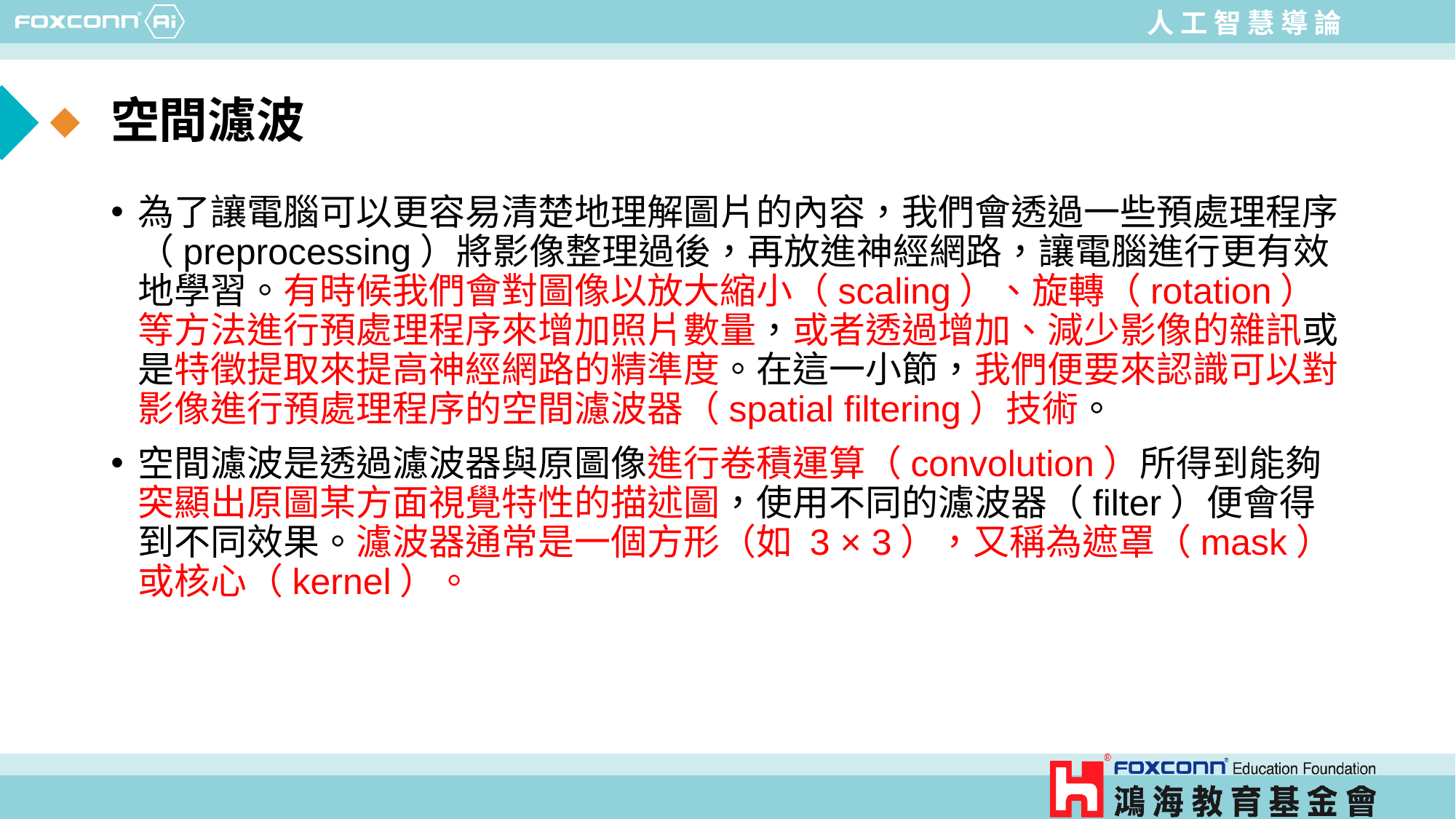

# 空間濾波
為了讓電腦可以更容易清楚地理解圖片的內容，我們會透過一些預處理程序（preprocessing）將影像整理過後，再放進神經網路，讓電腦進行更有效地學習。有時候我們會對圖像以放大縮小（scaling）、旋轉（rotation）等方法進行預處理程序來增加照片數量，或者透過增加、減少影像的雜訊或是特徵提取來提高神經網路的精準度。在這一小節，我們便要來認識可以對影像進行預處理程序的空間濾波器（spatial filtering）技術。
空間濾波是透過濾波器與原圖像進行卷積運算（convolution）所得到能夠突顯出原圖某方面視覺特性的描述圖，使用不同的濾波器（filter）便會得到不同效果。濾波器通常是一個方形（如 3 × 3），又稱為遮罩（mask）或核心（kernel）。